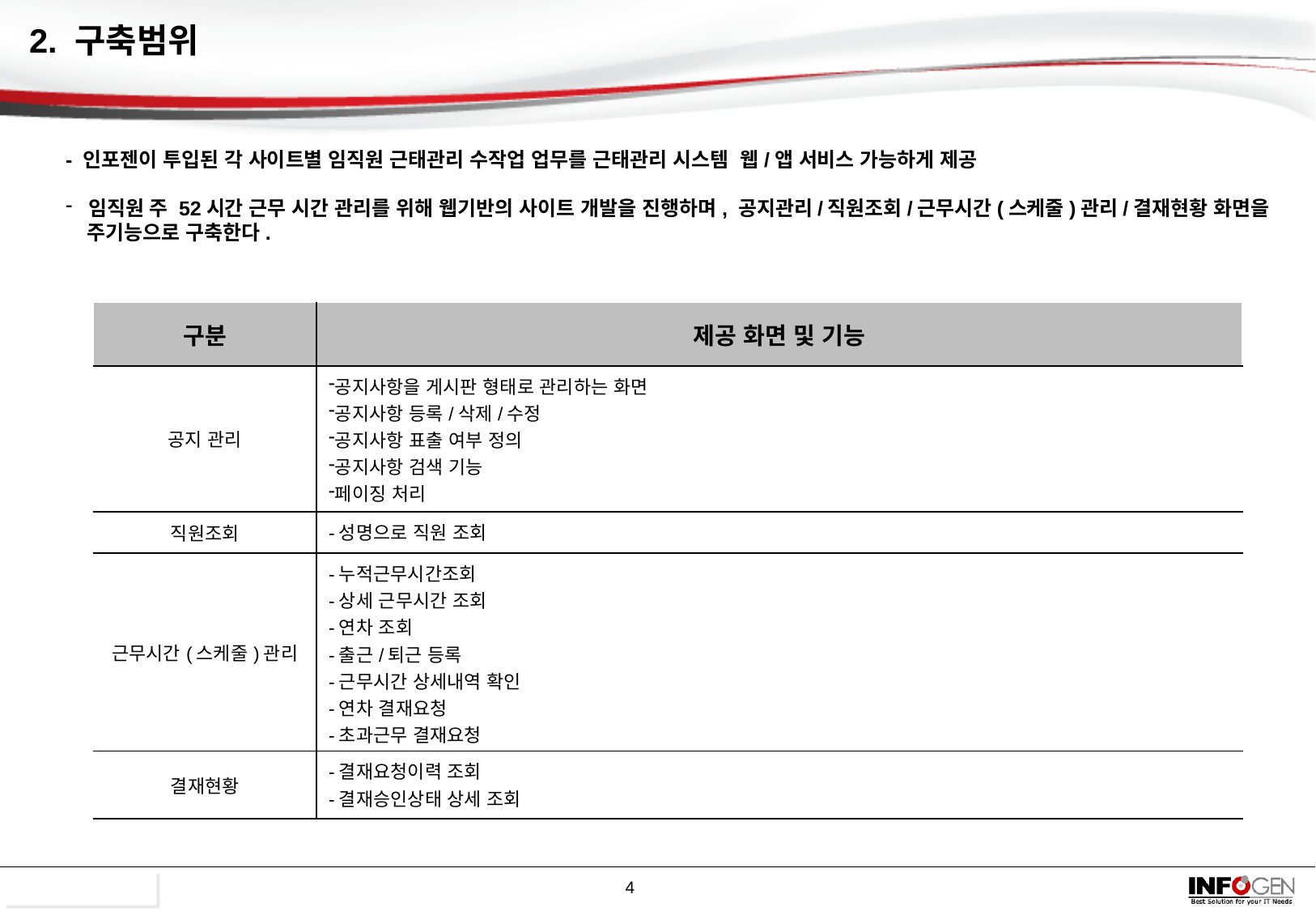

2. 구축범위
- 인포젠이 투입된 각 사이트별 임직원 근태관리 수작업 업무를 근태관리 시스템  웹/앱 서비스 가능하게 제공

임직원 주 52시간 근무 시간 관리를 위해 웹기반의 사이트 개발을 진행하며, 공지관리/직원조회/근무시간(스케줄)관리/결재현황 화면을
   주기능으로 구축한다.
| 구분 | 제공 화면 및 기능 |
| --- | --- |
| 공지 관리 | 공지사항을 게시판 형태로 관리하는 화면 공지사항 등록/삭제/수정 공지사항 표출 여부 정의 공지사항 검색 기능 페이징 처리 |
| 직원조회 | -성명으로 직원 조회 |
| 근무시간(스케줄)관리 | -누적근무시간조회 -상세 근무시간 조회 -연차 조회 -출근/퇴근 등록 -근무시간 상세내역 확인 -연차 결재요청 -초과근무 결재요청 |
| 결재현황 | -결재요청이력 조회 -결재승인상태 상세 조회 |